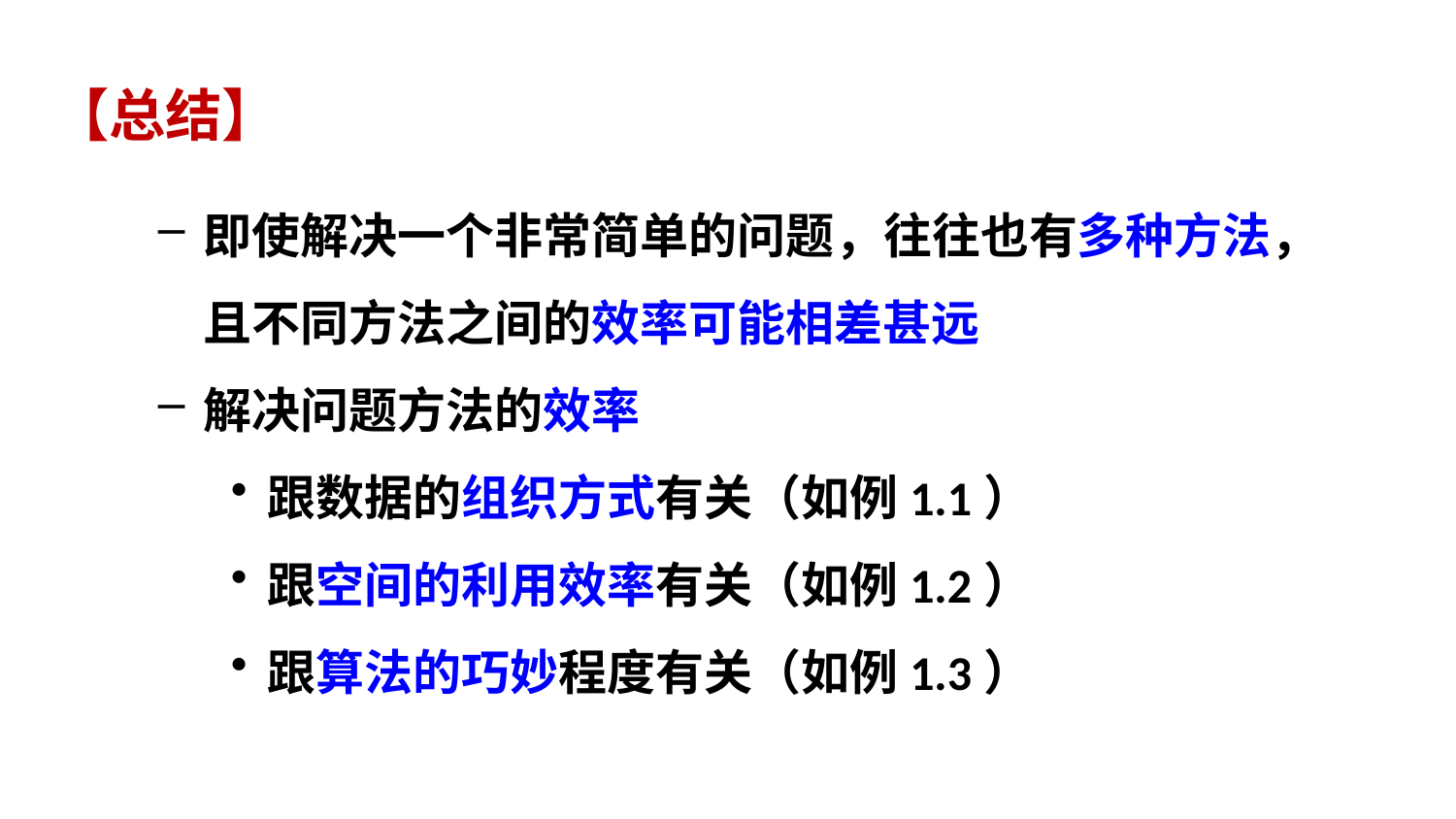

【总结】
即使解决一个非常简单的问题，往往也有多种方法，且不同方法之间的效率可能相差甚远
解决问题方法的效率
跟数据的组织方式有关（如例1.1）
跟空间的利用效率有关（如例1.2）
跟算法的巧妙程度有关（如例1.3）